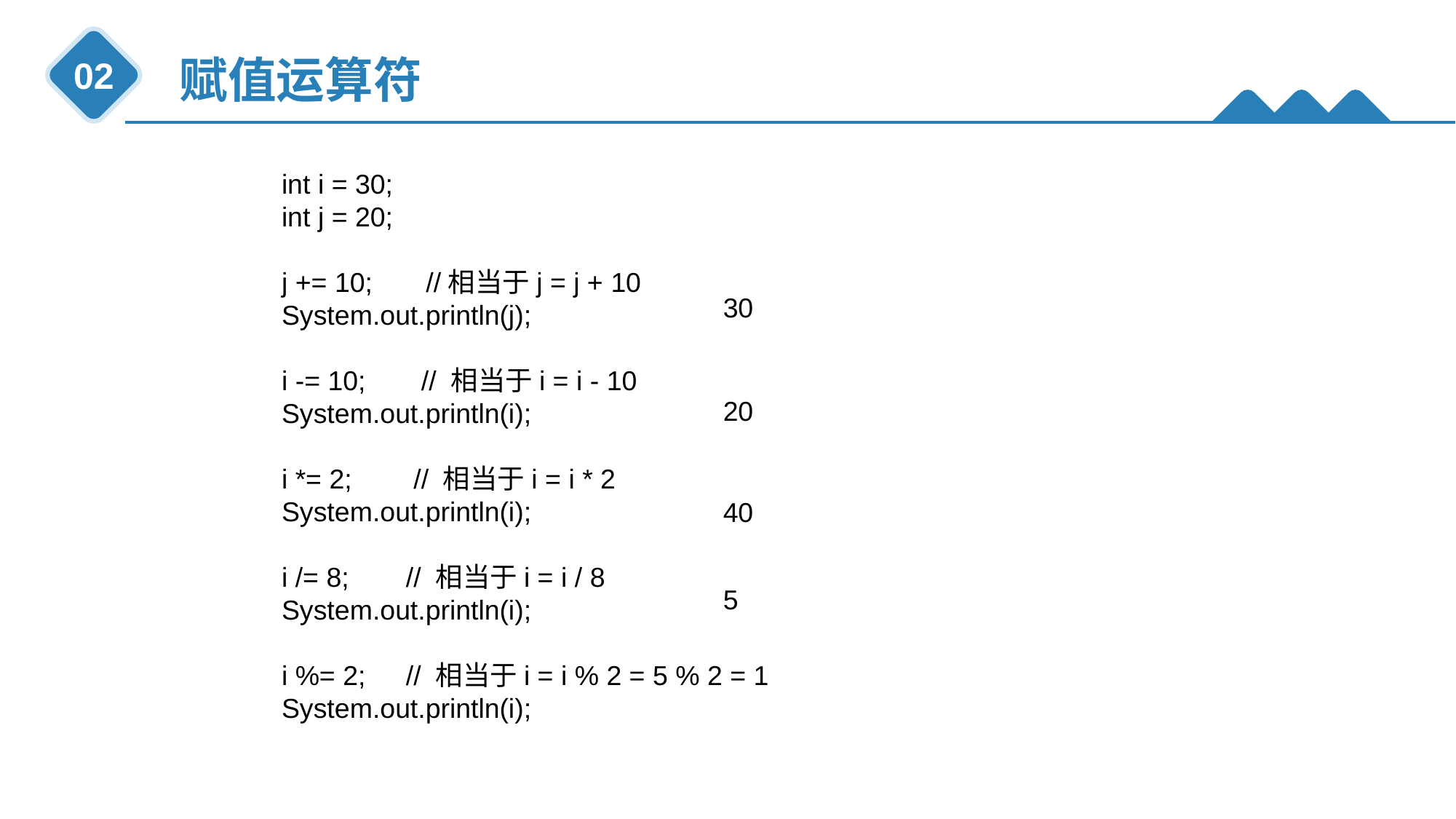

赋值运算符
02

int i = 30;
int j = 20;

j += 10;       //相当于j = j + 10
System.out.println(j);

i -= 10;	    // 相当于i = i - 10
System.out.println(i);

i *= 2;	   // 相当于i = i * 2
System.out.println(i);

i /= 8;	  // 相当于i = i / 8
System.out.println(i);

i %= 2;	  // 相当于i = i % 2 = 5 % 2 = 1
System.out.println(i);
30
20
40
5